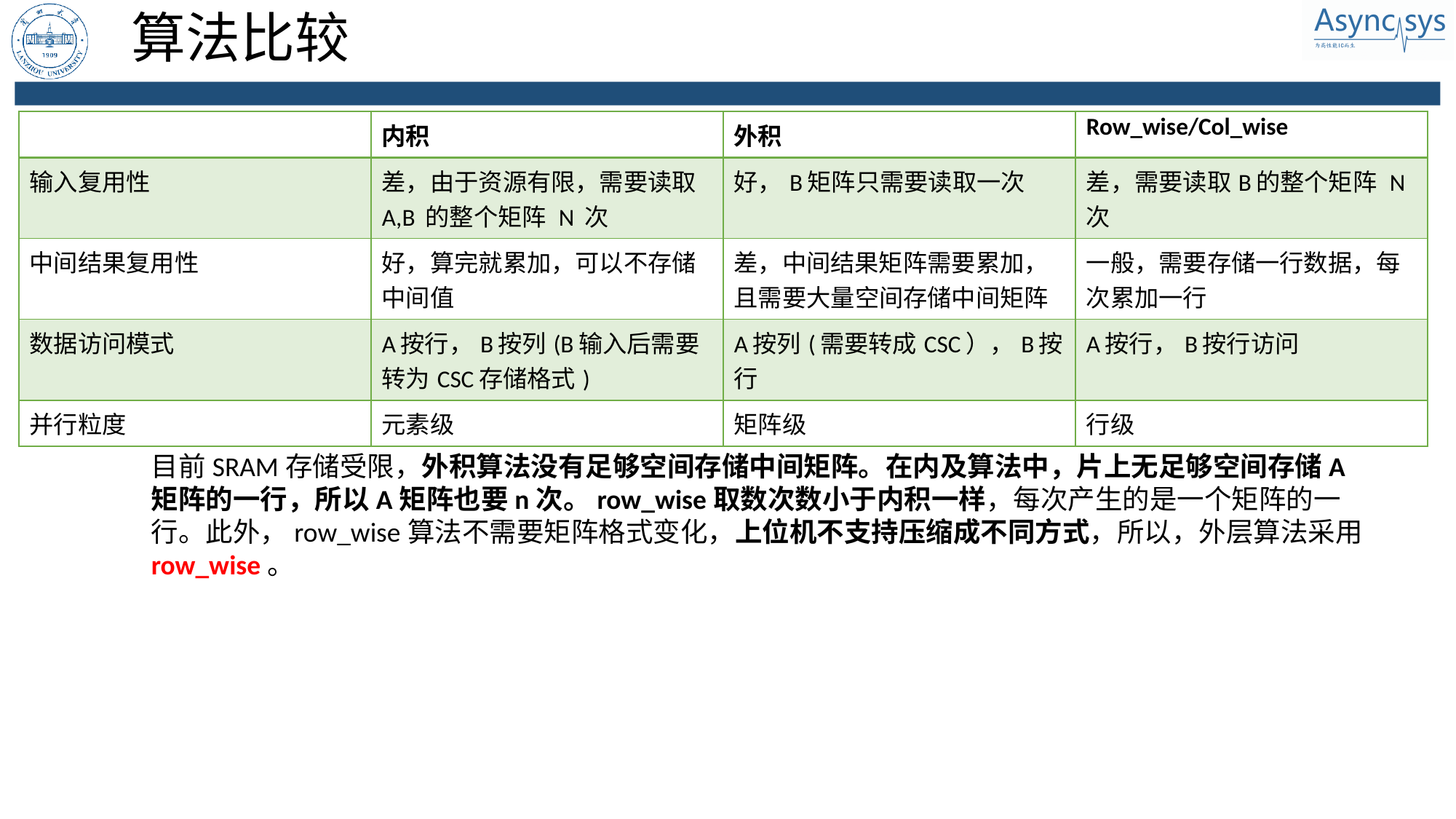

# 算法比较
|  | 内积 | 外积 | Row\_wise/Col\_wise |
| --- | --- | --- | --- |
| 输入复用性 | 差，由于资源有限，需要读取 A,B 的整个矩阵 N 次 | 好，B矩阵只需要读取一次 | 差，需要读取B的整个矩阵 N次 |
| 中间结果复用性 | 好，算完就累加，可以不存储中间值 | 差，中间结果矩阵需要累加，且需要大量空间存储中间矩阵 | 一般，需要存储一行数据，每次累加一行 |
| 数据访问模式 | A按行，B按列(B输入后需要转为CSC存储格式) | A按列(需要转成CSC），B按行 | A按行，B按行访问 |
| 并行粒度 | 元素级 | 矩阵级 | 行级 |
目前SRAM存储受限，外积算法没有足够空间存储中间矩阵。在内及算法中，片上无足够空间存储A矩阵的一行，所以A矩阵也要n次。row_wise取数次数小于内积一样，每次产生的是一个矩阵的一行。此外，row_wise算法不需要矩阵格式变化，上位机不支持压缩成不同方式，所以，外层算法采用row_wise。